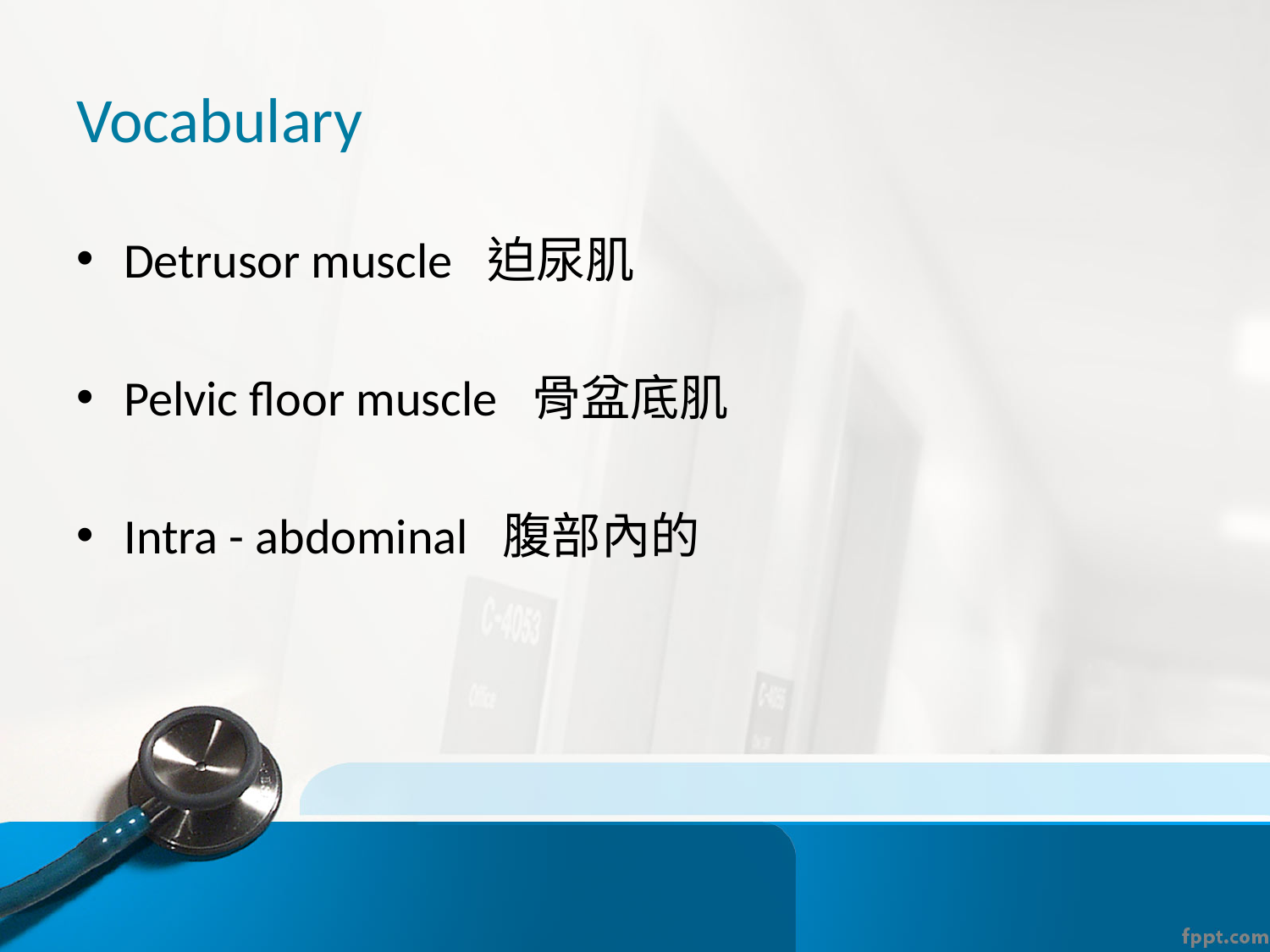

# Vocabulary
Detrusor muscle  迫尿肌

Pelvic floor muscle  骨盆底肌

Intra - abdominal  腹部內的